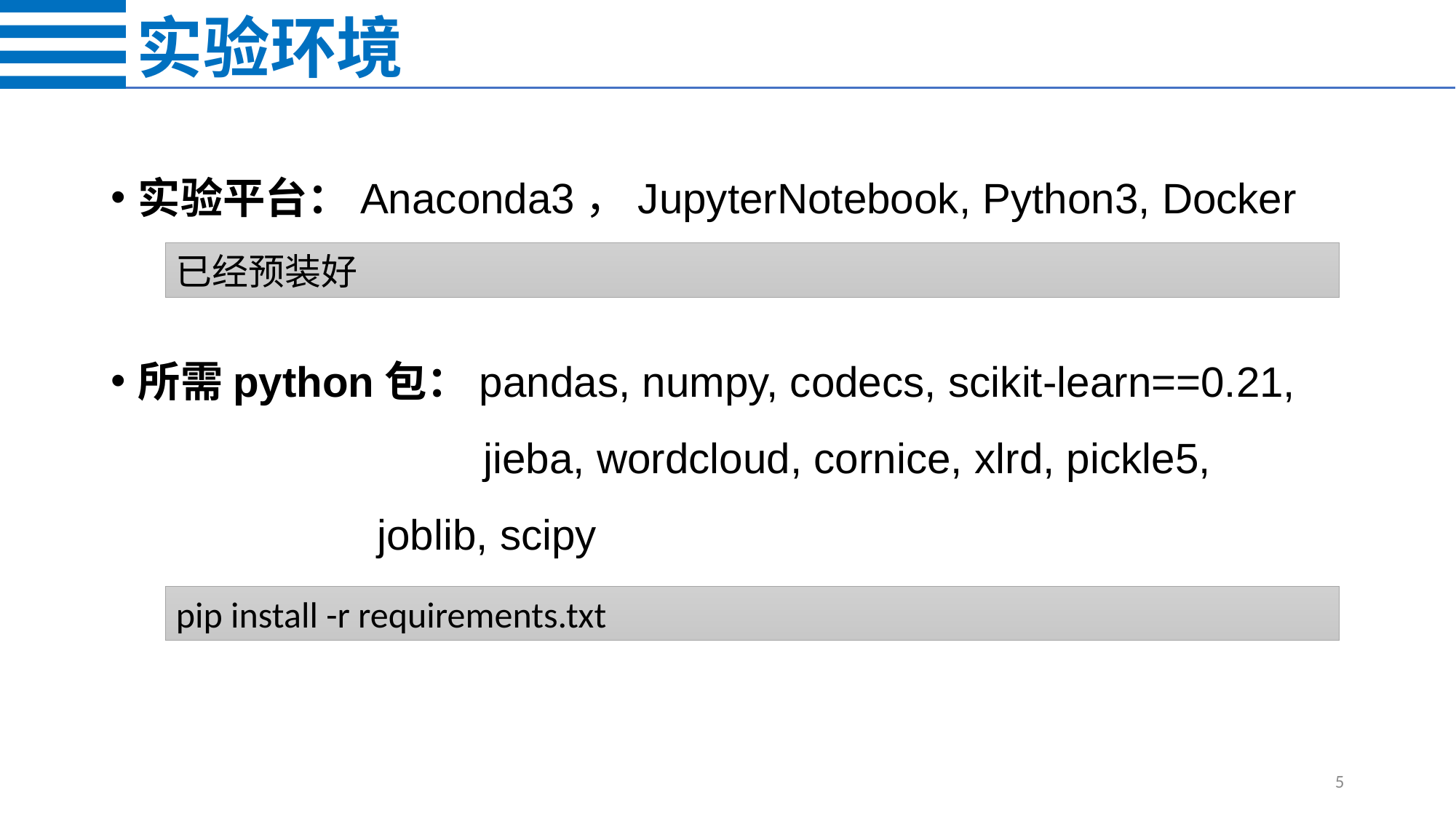

实验环境

实验平台：Anaconda3，JupyterNotebook, Python3, Docker

所需python包：pandas, numpy, codecs, scikit-learn==0.21,     	                    jieba, wordcloud, cornice, xlrd, pickle5, 	  		           joblib, scipy
已经预装好
pip install -r requirements.txt
5